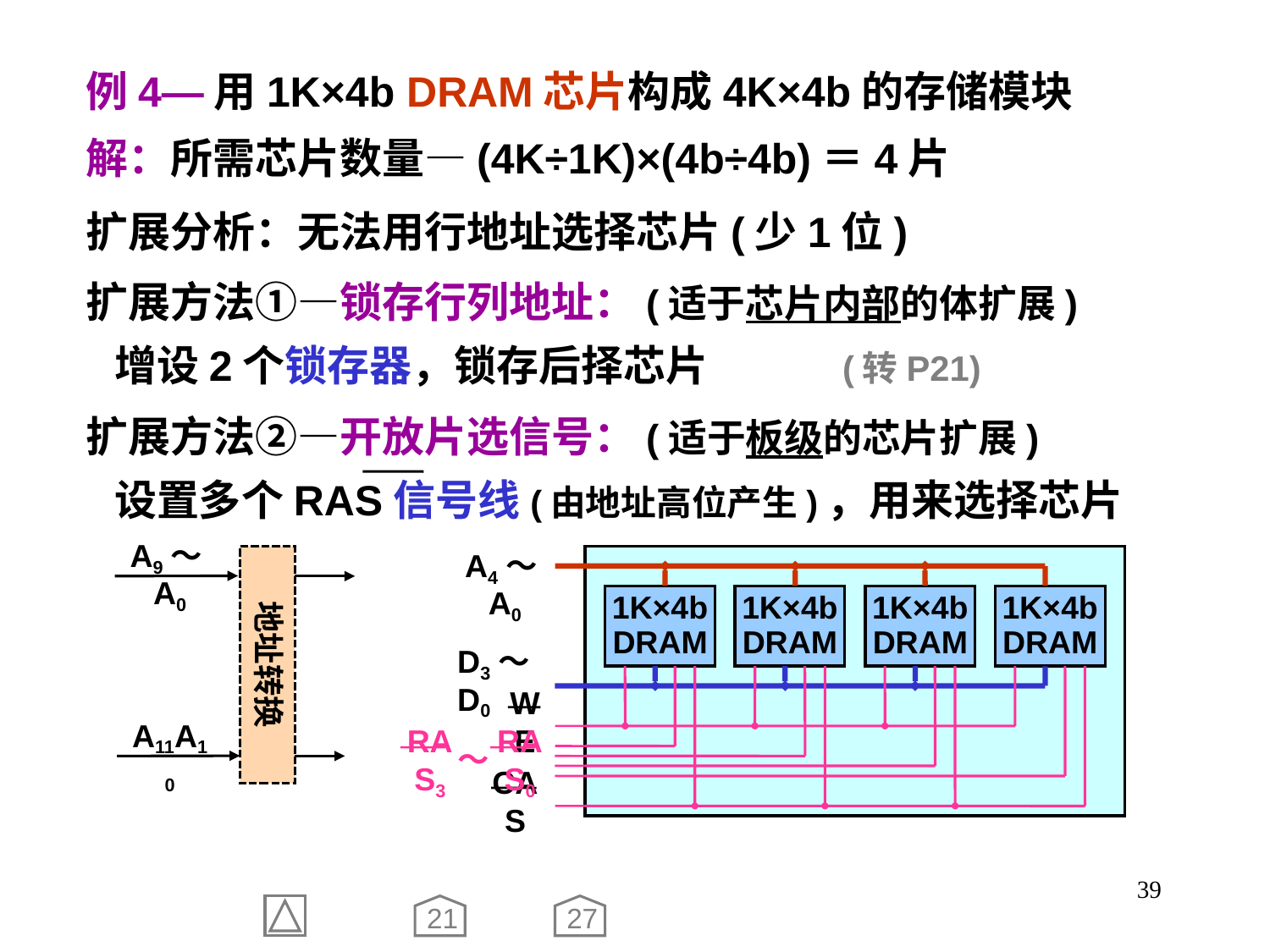

例4—用1K×4b DRAM芯片构成4K×4b的存储模块
    解：所需芯片数量—(4K÷1K)×(4b÷4b)＝4片
    扩展分析：无法用行地址选择芯片(少1位)
    扩展方法①—锁存行列地址：(适于芯片内部的体扩展)
       增设2个锁存器，锁存后择芯片             (转P21)
    扩展方法②—开放片选信号：(适于板级的芯片扩展)
       设置多个RAS信号线(由地址高位产生)，用来选择芯片

A9～A0
地址转换
A11A10
A4～A0

1K×4b
DRAM
1K×4b
DRAM
1K×4b
DRAM
1K×4b
DRAM
D3～D0

WE

RAS3
～
RAS0

CAS

39

21

27